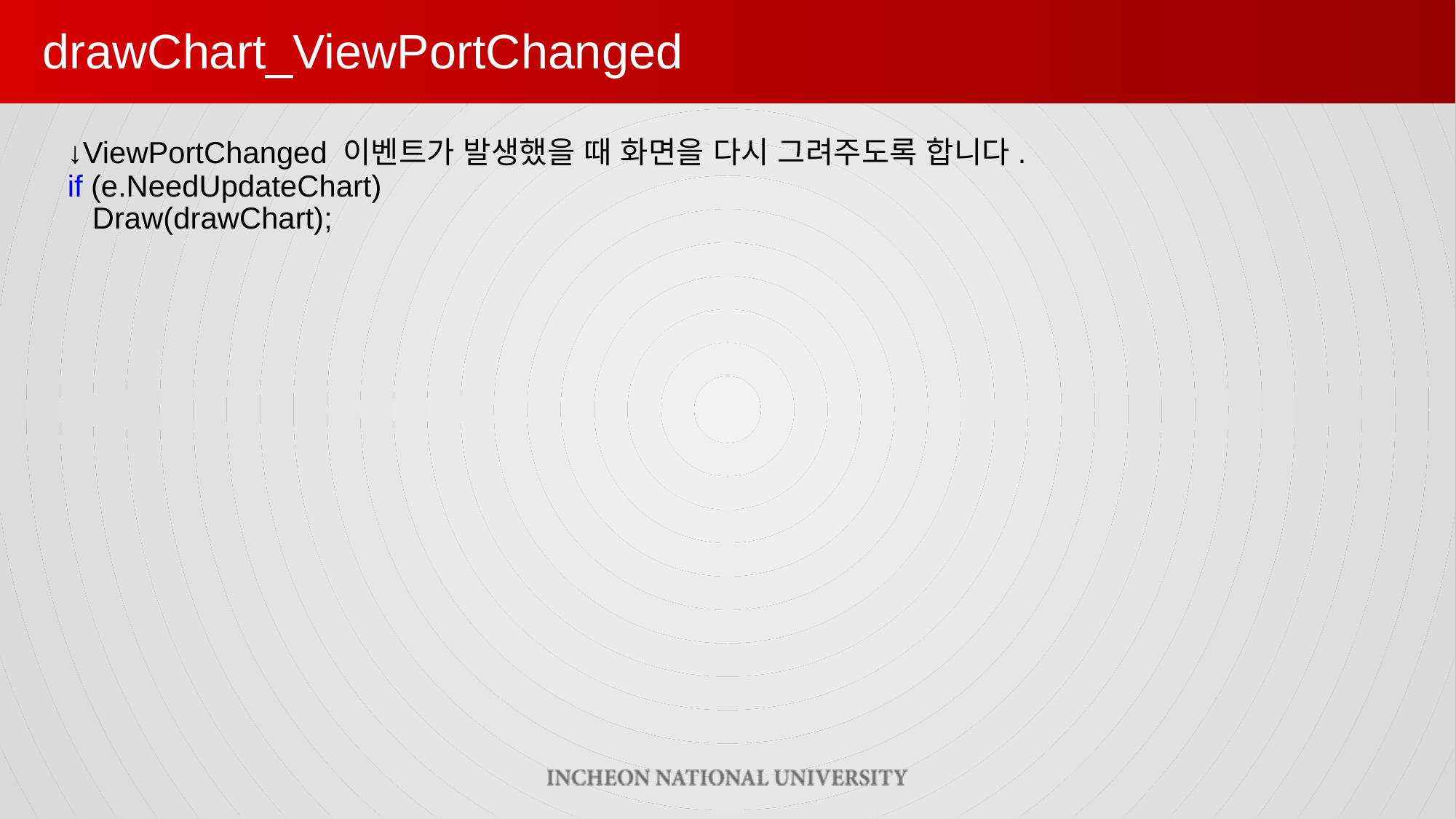

drawChart_ViewPortChanged
	↓ViewPortChanged 이벤트가 발생했을 때 화면을 다시 그려주도록 합니다.
 	if (e.NeedUpdateChart)
                Draw(drawChart);